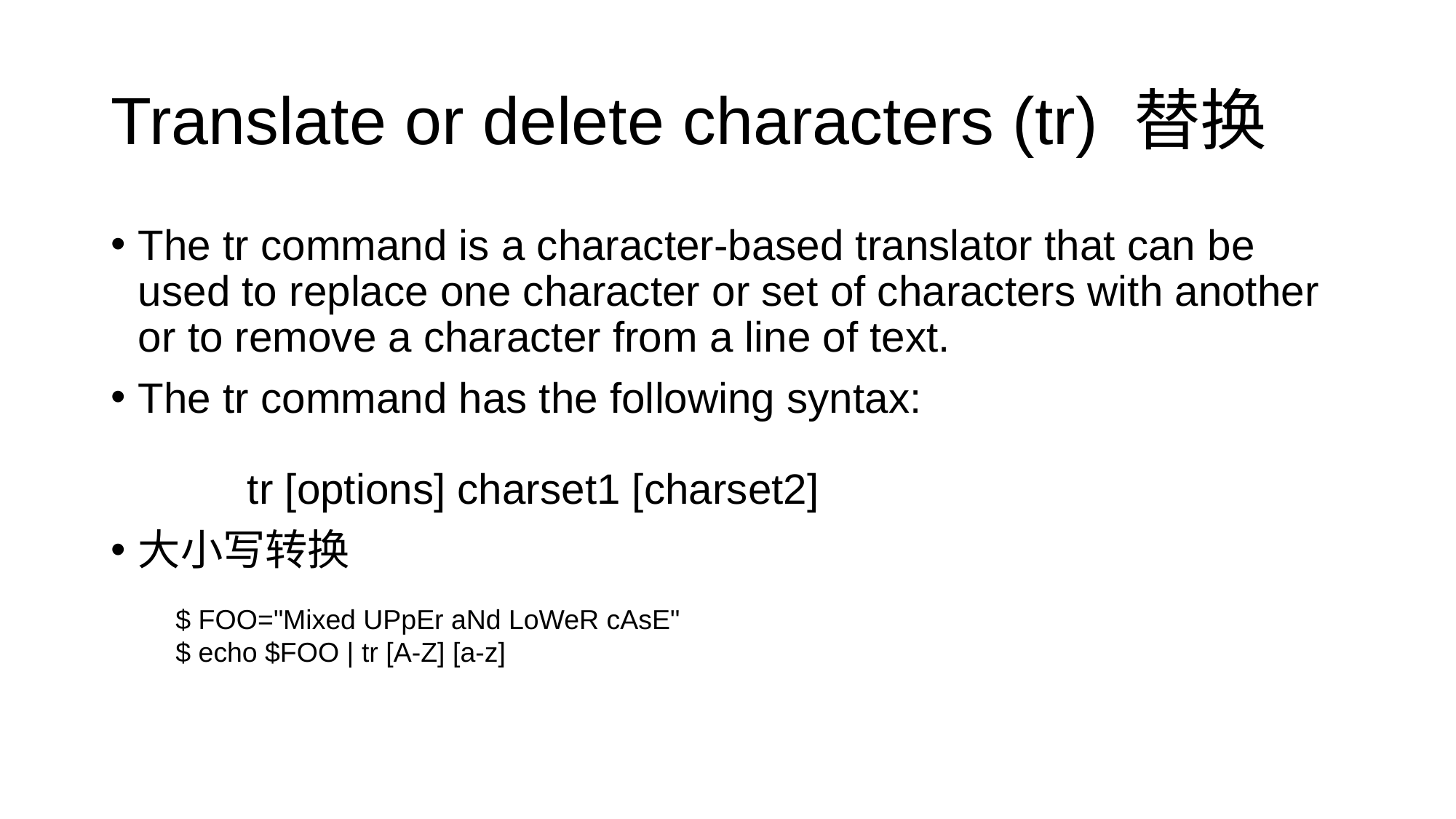

# Translate or delete characters (tr) 替换
The tr command is a character-based translator that can be used to replace one character or set of characters with another or to remove a character from a line of text.
The tr command has the following syntax:
	tr [options] charset1 [charset2]
大小写转换
$ FOO="Mixed UPpEr aNd LoWeR cAsE"
$ echo $FOO | tr [A-Z] [a-z]